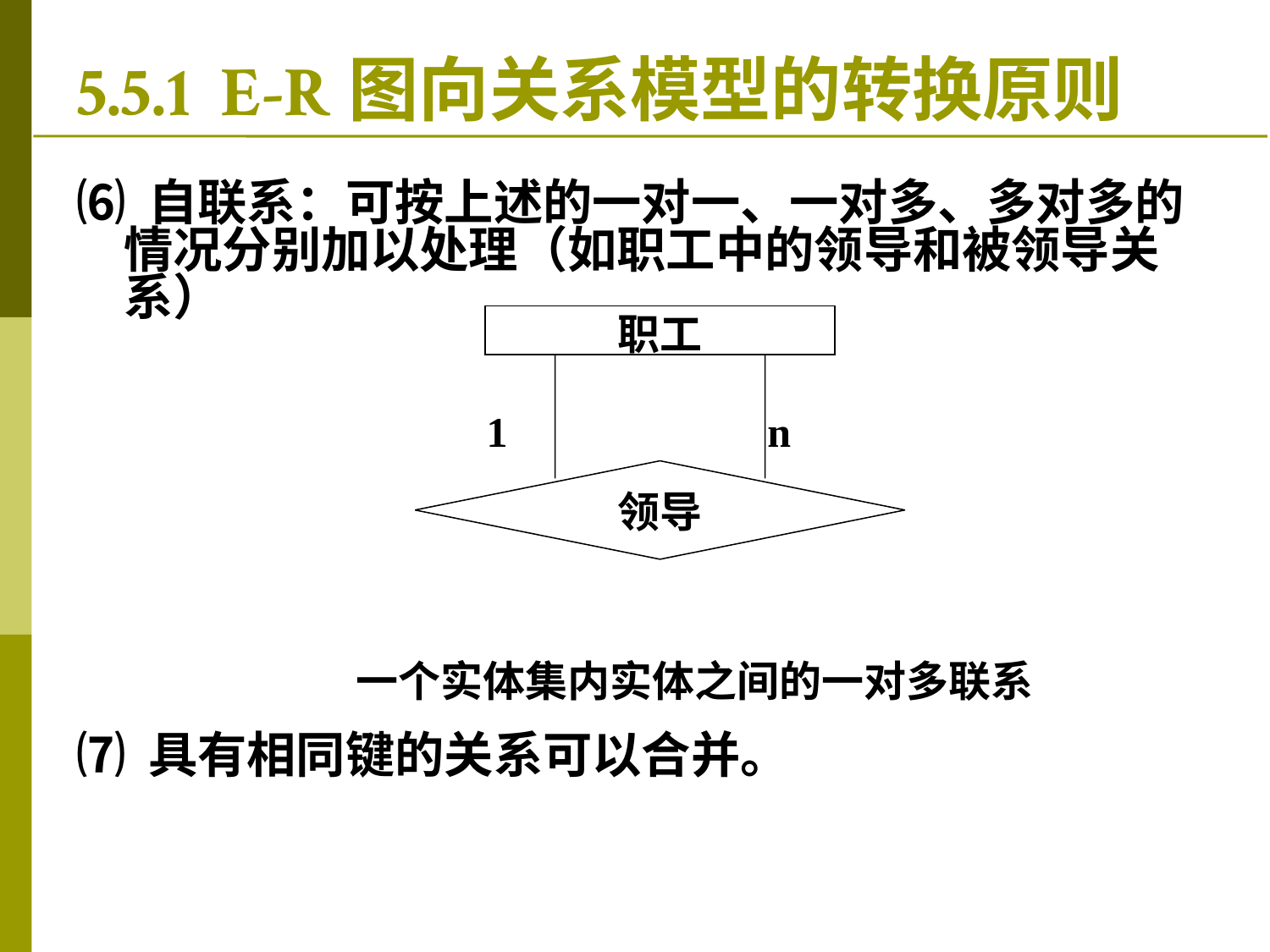

5.5.1  E-R图向关系模型的转换原则
⑹ 自联系：可按上述的一对一、一对多、多对多的情况分别加以处理（如职工中的领导和被领导关系）

⑺ 具有相同键的关系可以合并。
职工

1
n
领导
一个实体集内实体之间的一对多联系